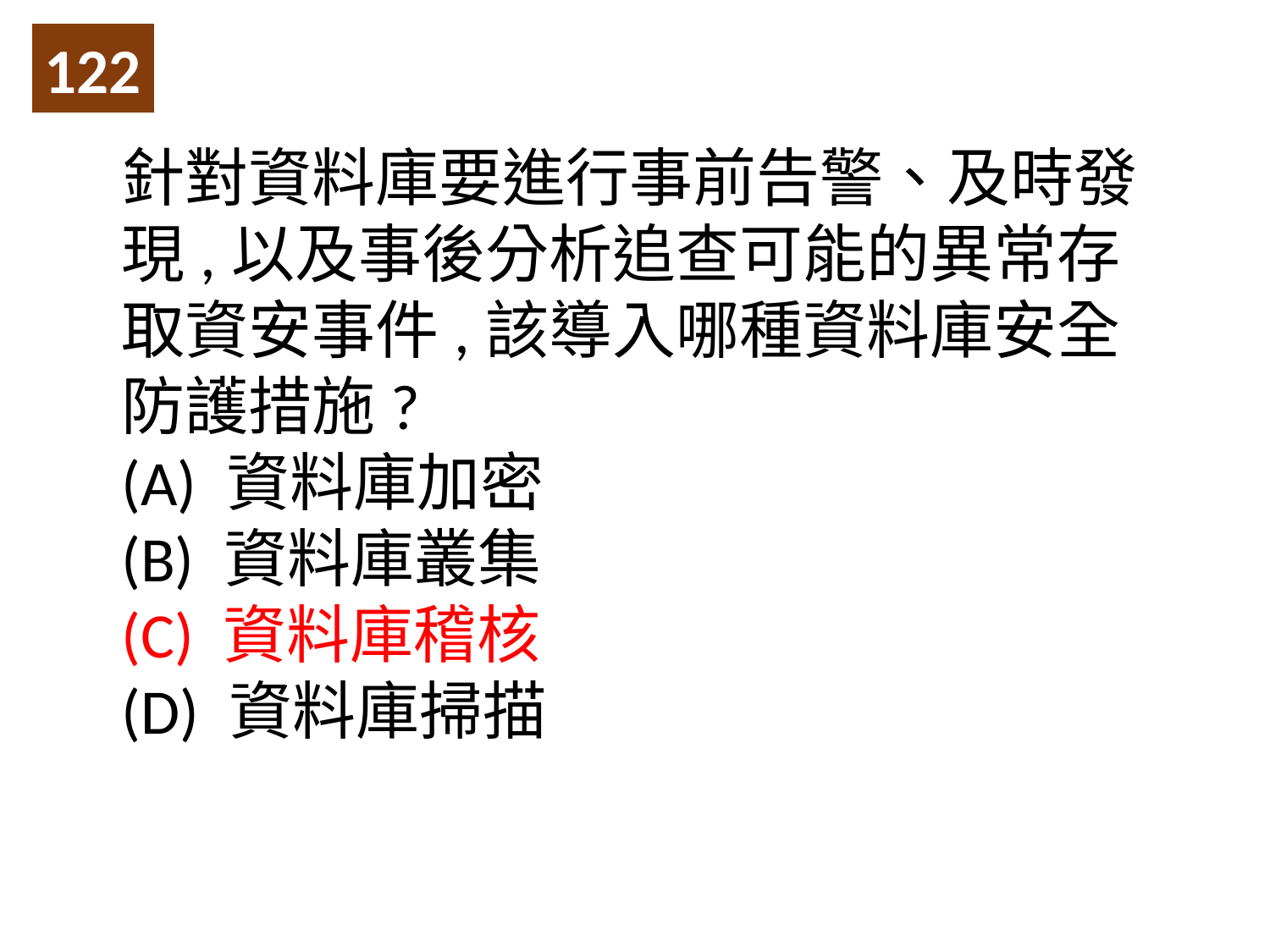

122
針對資料庫要進行事前告警、及時發現,以及事後分析追查可能的異常存取資安事件,該導入哪種資料庫安全防護措施?
(A) 資料庫加密
(B) 資料庫叢集
(C) 資料庫稽核
(D) 資料庫掃描